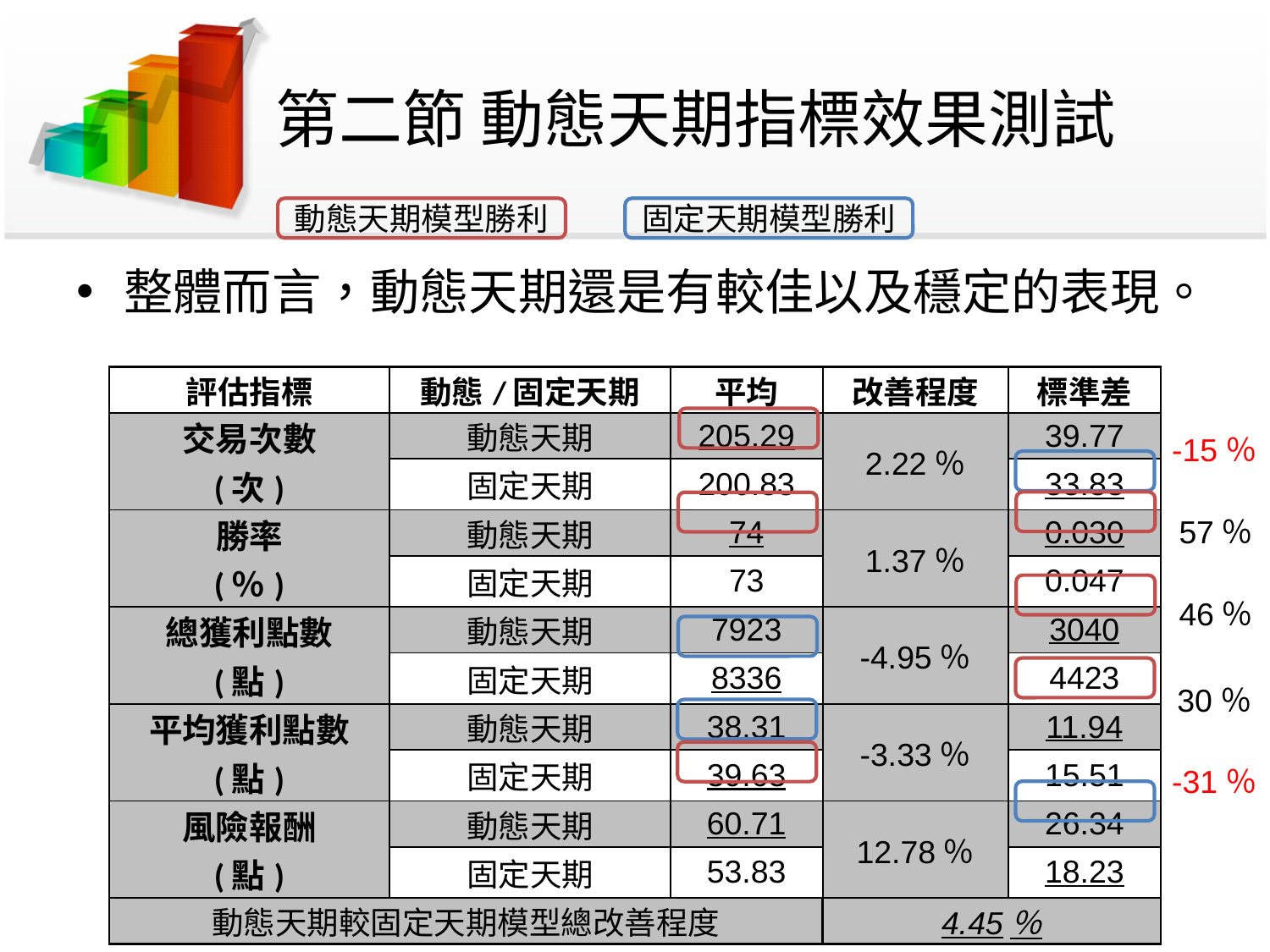

# 第二節 動態天期指標效果測試
動態天期模型勝利
固定天期模型勝利
整體而言，動態天期還是有較佳以及穩定的表現。
| 評估指標 | 動態/固定天期 | 平均 | 改善程度 | 標準差 |
| --- | --- | --- | --- | --- |
| 交易次數 (次) | 動態天期 | 205.29 | 2.22％ | 39.77 |
|  | 固定天期 | 200.83 |  | 33.83 |
| 勝率 (％) | 動態天期 | 74 | 1.37％ | 0.030 |
|  | 固定天期 | 73 |  | 0.047 |
| 總獲利點數 (點) | 動態天期 | 7923 | -4.95％ | 3040 |
|  | 固定天期 | 8336 |  | 4423 |
| 平均獲利點數 (點) | 動態天期 | 38.31 | -3.33％ | 11.94 |
|  | 固定天期 | 39.63 |  | 15.51 |
| 風險報酬 (點) | 動態天期 | 60.71 | 12.78％ | 26.34 |
|  | 固定天期 | 53.83 |  | 18.23 |
| 動態天期較固定天期模型總改善程度 |  |  | 4.45％ |  |

-15％

57％

46％

30％

-31％